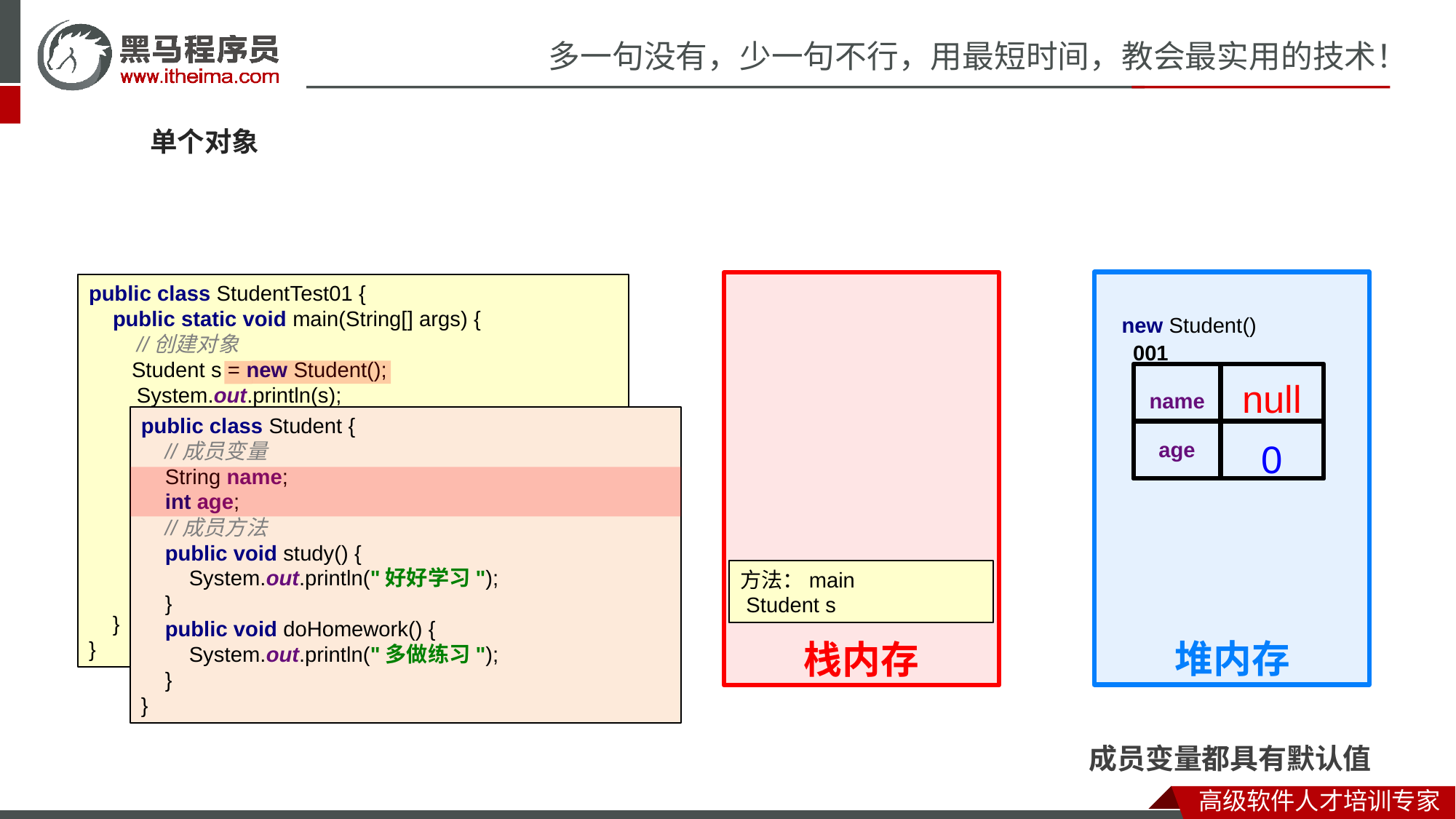

单个对象

堆内存

栈内存
public class StudentTest01 {
    public static void main(String[] args) {
        //创建对象
        Student s = new Student();
        System.out.println(s);
        //使用成员变量
        System.out.println(s.name + "," + s.age);
        s.name = "张曼玉";
        s.age = 28;
        System.out.println(s.name + "," + s.age);
        //使用成员方法
        s.study();
        s.doHomework();
    }
}
new Student()
001

name

age
null
0
public class Student {
    //成员变量
    String name;
    int age;
    //成员方法
    public void study() {
        System.out.println("好好学习");
    }
    public void doHomework() {
        System.out.println("多做练习");
    }
}

方法：main
 Student s
方法：main
成员变量都具有默认值